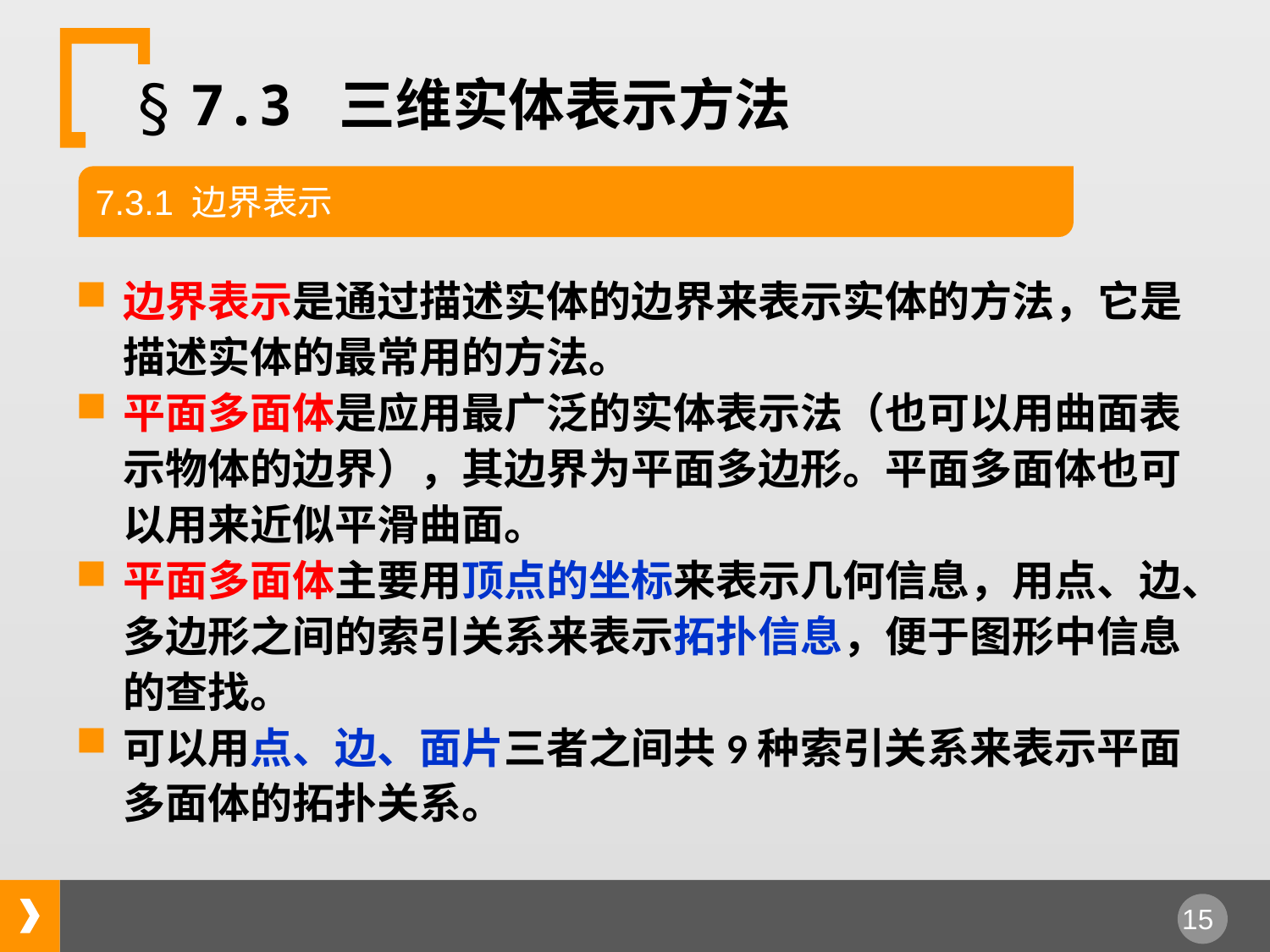

§ 7.3 三维实体表示方法
7.3.1 边界表示
边界表示是通过描述实体的边界来表示实体的方法，它是描述实体的最常用的方法。
平面多面体是应用最广泛的实体表示法（也可以用曲面表示物体的边界），其边界为平面多边形。平面多面体也可以用来近似平滑曲面。
平面多面体主要用顶点的坐标来表示几何信息，用点、边、多边形之间的索引关系来表示拓扑信息，便于图形中信息的查找。
可以用点、边、面片三者之间共9种索引关系来表示平面多面体的拓扑关系。